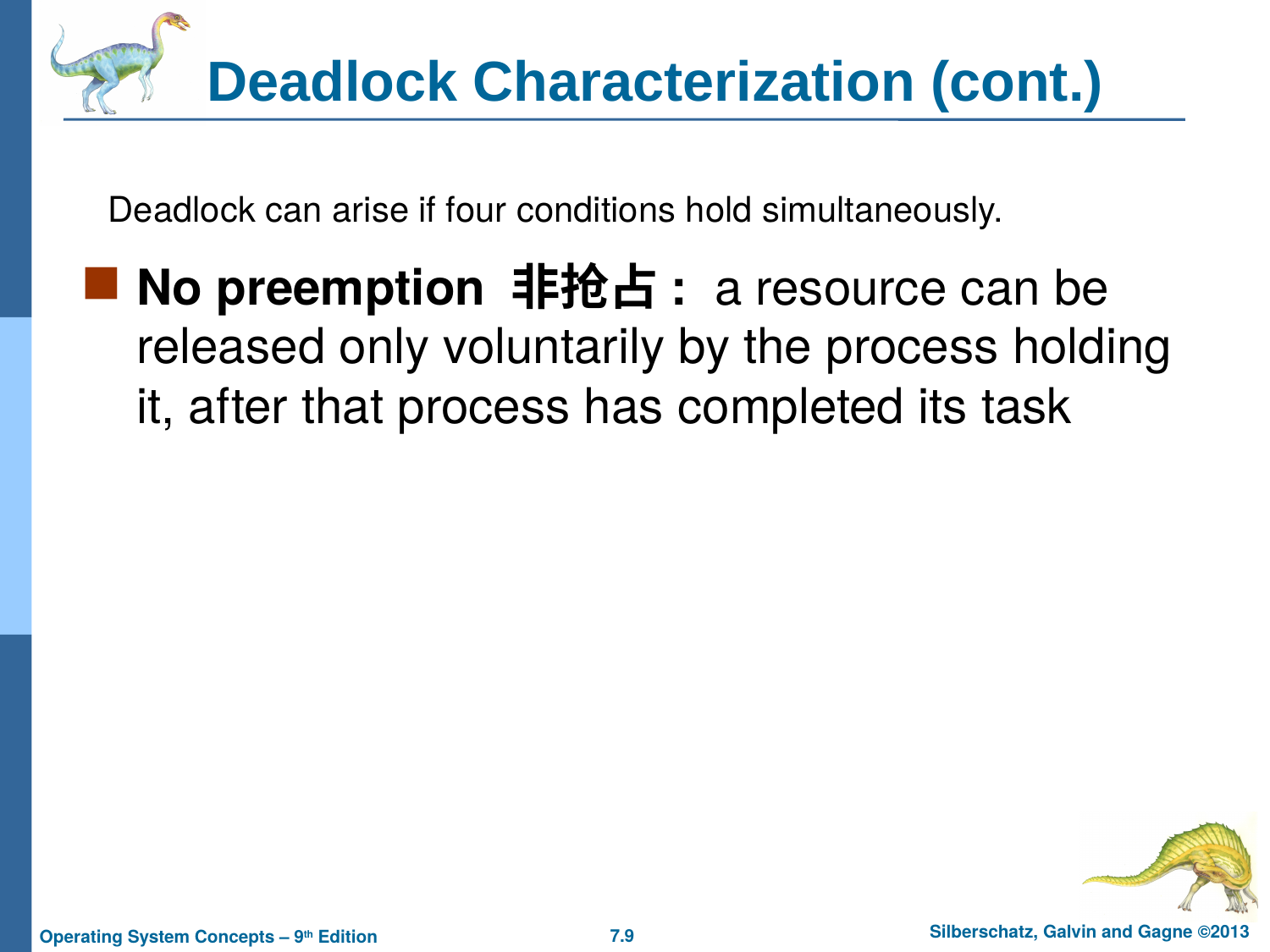

# Deadlock Characterization (cont.)
Deadlock can arise if four conditions hold simultaneously.
No preemption 非抢占:  a resource can be released only voluntarily by the process holding it, after that process has completed its task